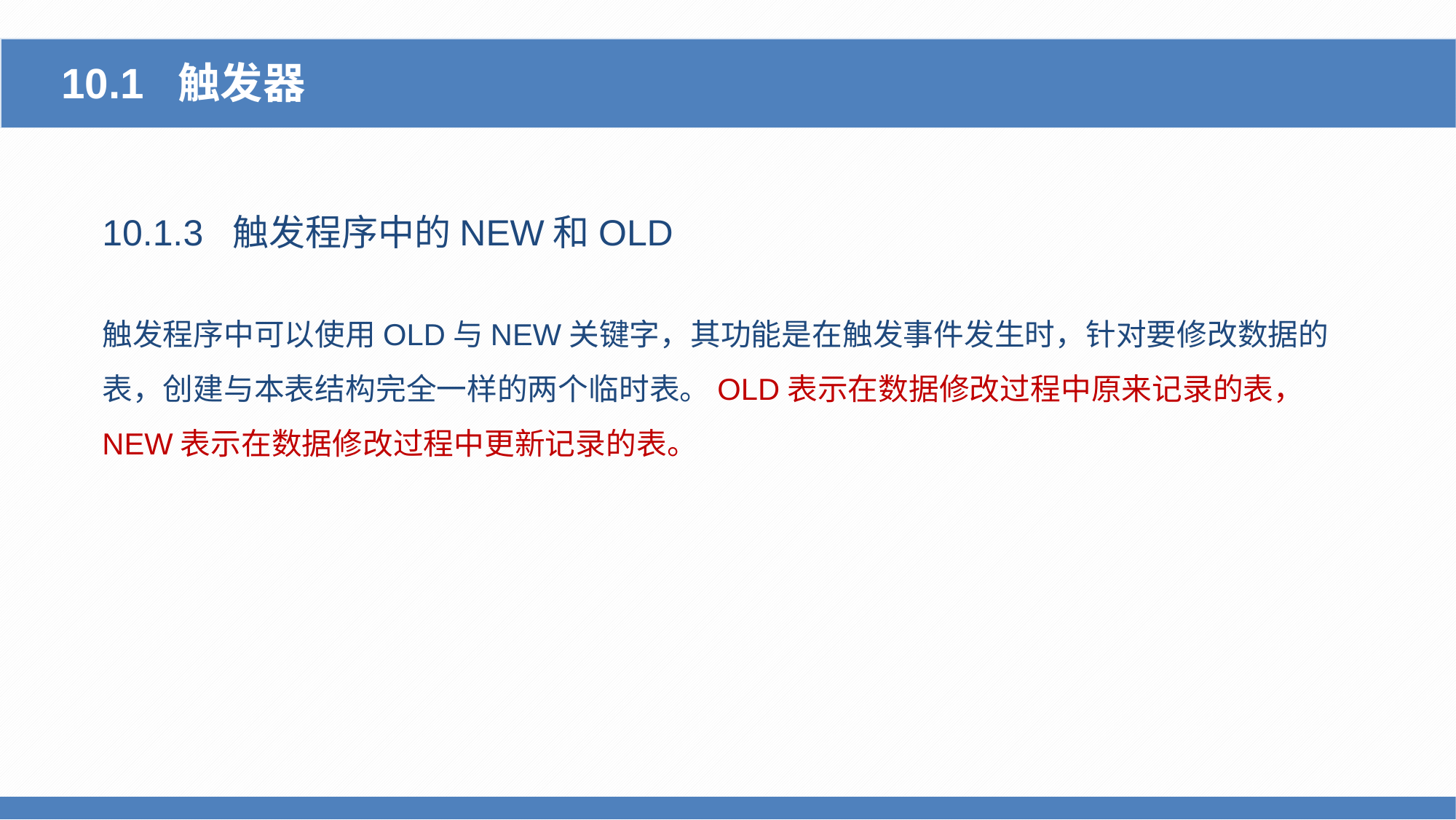

10.1  触发器
10.1.3  触发程序中的NEW和OLD

触发程序中可以使用OLD与NEW关键字，其功能是在触发事件发生时，针对要修改数据的表，创建与本表结构完全一样的两个临时表。OLD表示在数据修改过程中原来记录的表， NEW表示在数据修改过程中更新记录的表。